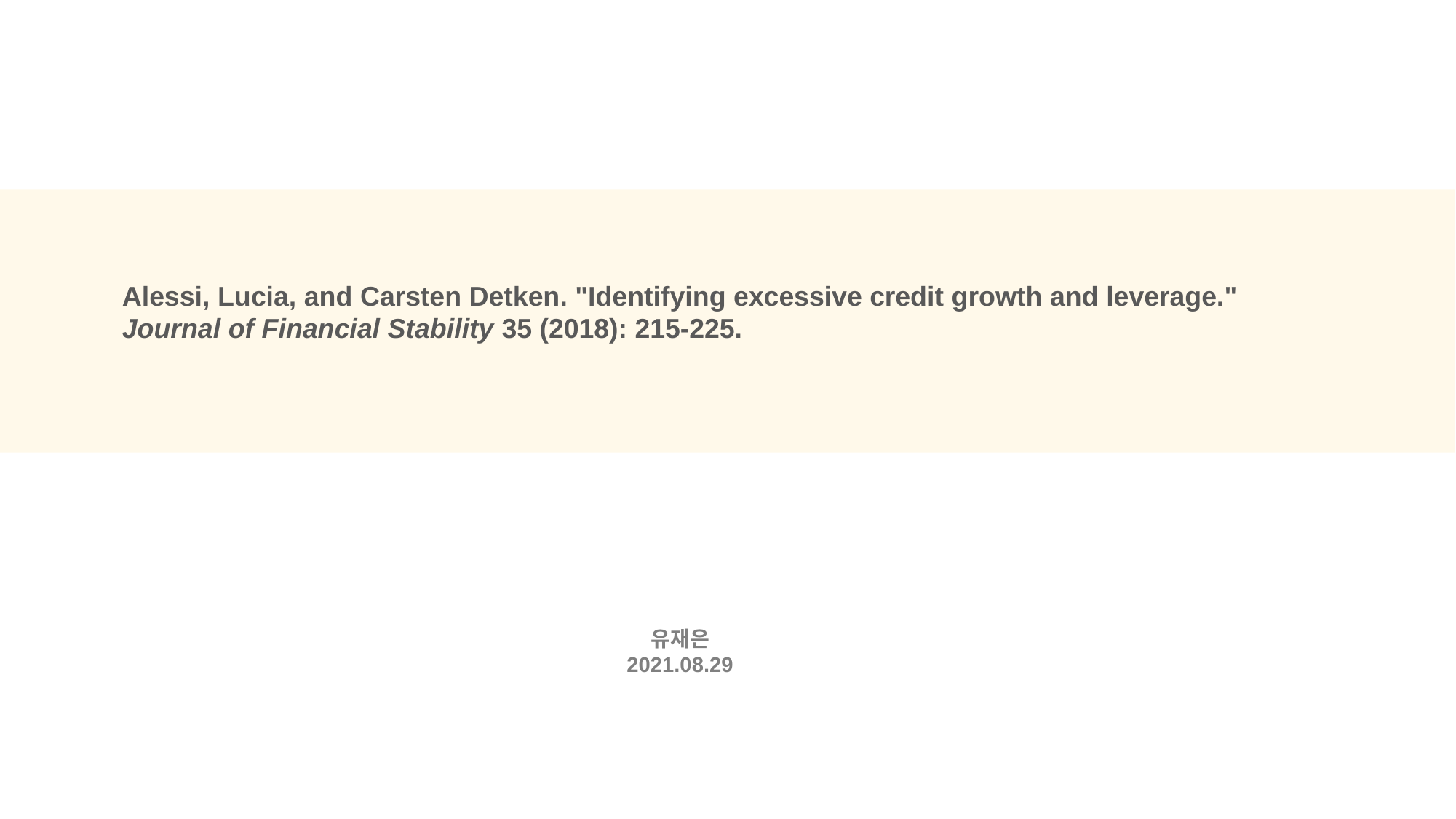

Alessi, Lucia, and Carsten Detken. "Identifying excessive credit growth and leverage."
Journal of Financial Stability 35 (2018): 215-225.
유재은
2021.08.29